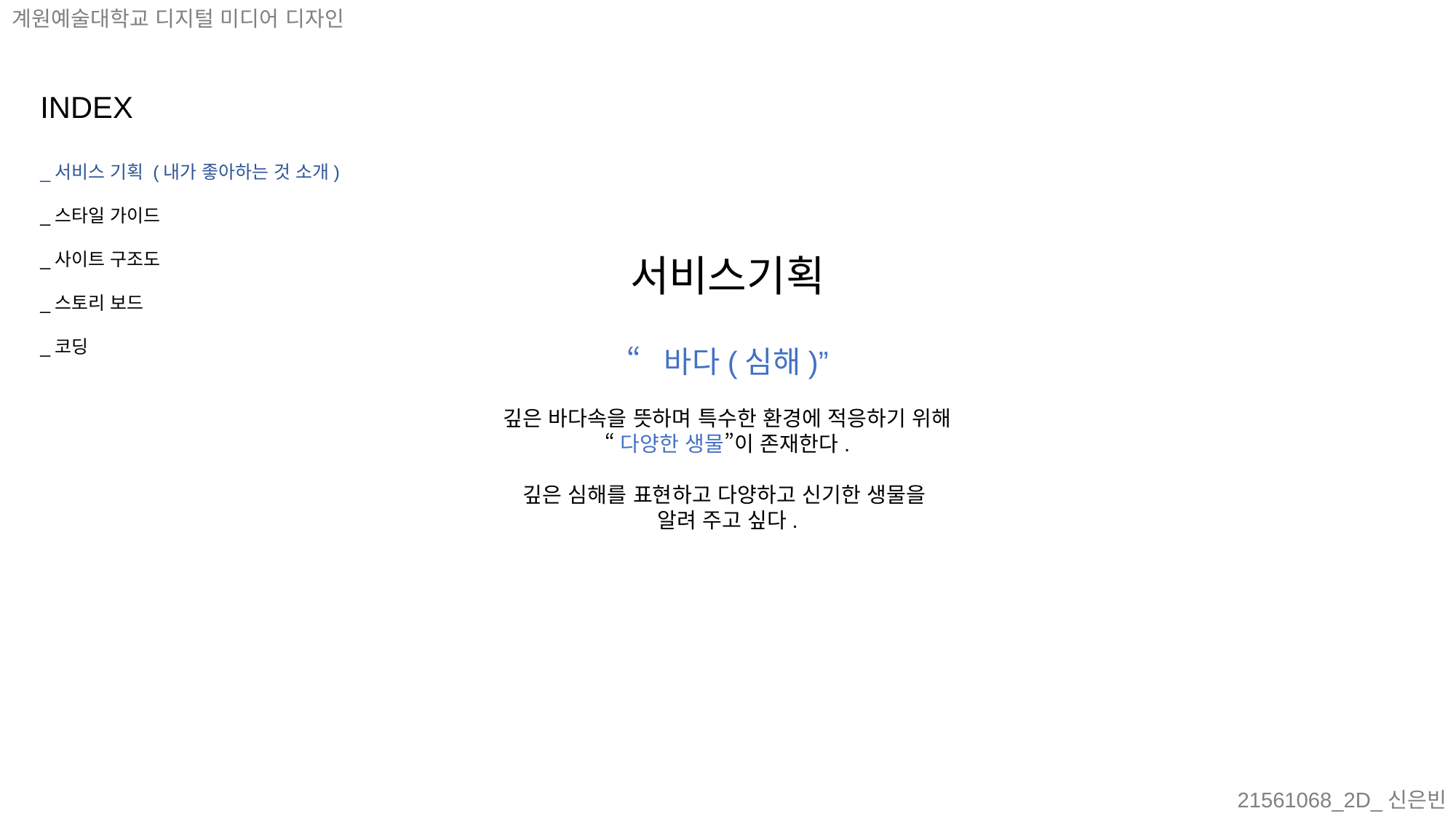

계원예술대학교 디지털 미디어 디자인
INDEX

_서비스 기획 (내가 좋아하는 것 소개)

_스타일 가이드

_사이트 구조도

_스토리 보드

_코딩
서비스기획
“바다(심해)”

깊은 바다속을 뜻하며 특수한 환경에 적응하기 위해
“다양한 생물”이 존재한다.

깊은 심해를 표현하고 다양하고 신기한 생물을
알려 주고 싶다.
21561068_2D_신은빈